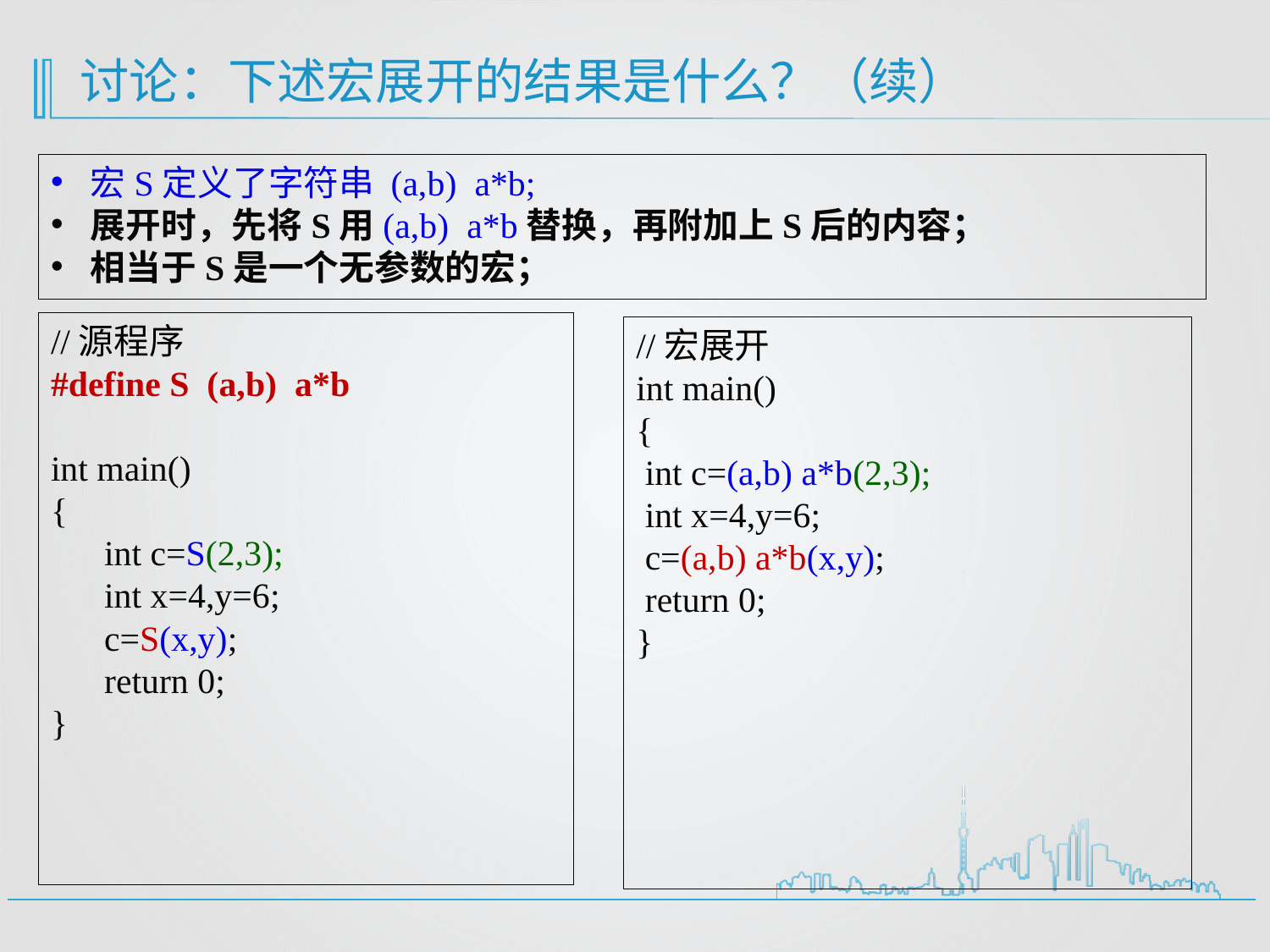

# 讨论：下述宏展开的结果是什么？（续）
宏S定义了字符串 (a,b)  a*b;
展开时，先将S用(a,b)  a*b替换，再附加上S后的内容；
相当于S是一个无参数的宏；
//源程序
#define S  (a,b)  a*b

int main()
{
      int c=S(2,3);
      int x=4,y=6;
      c=S(x,y);
      return 0;
}
//宏展开
int main()
{
 int c=(a,b) a*b(2,3);
 int x=4,y=6;
 c=(a,b) a*b(x,y);
 return 0;
}